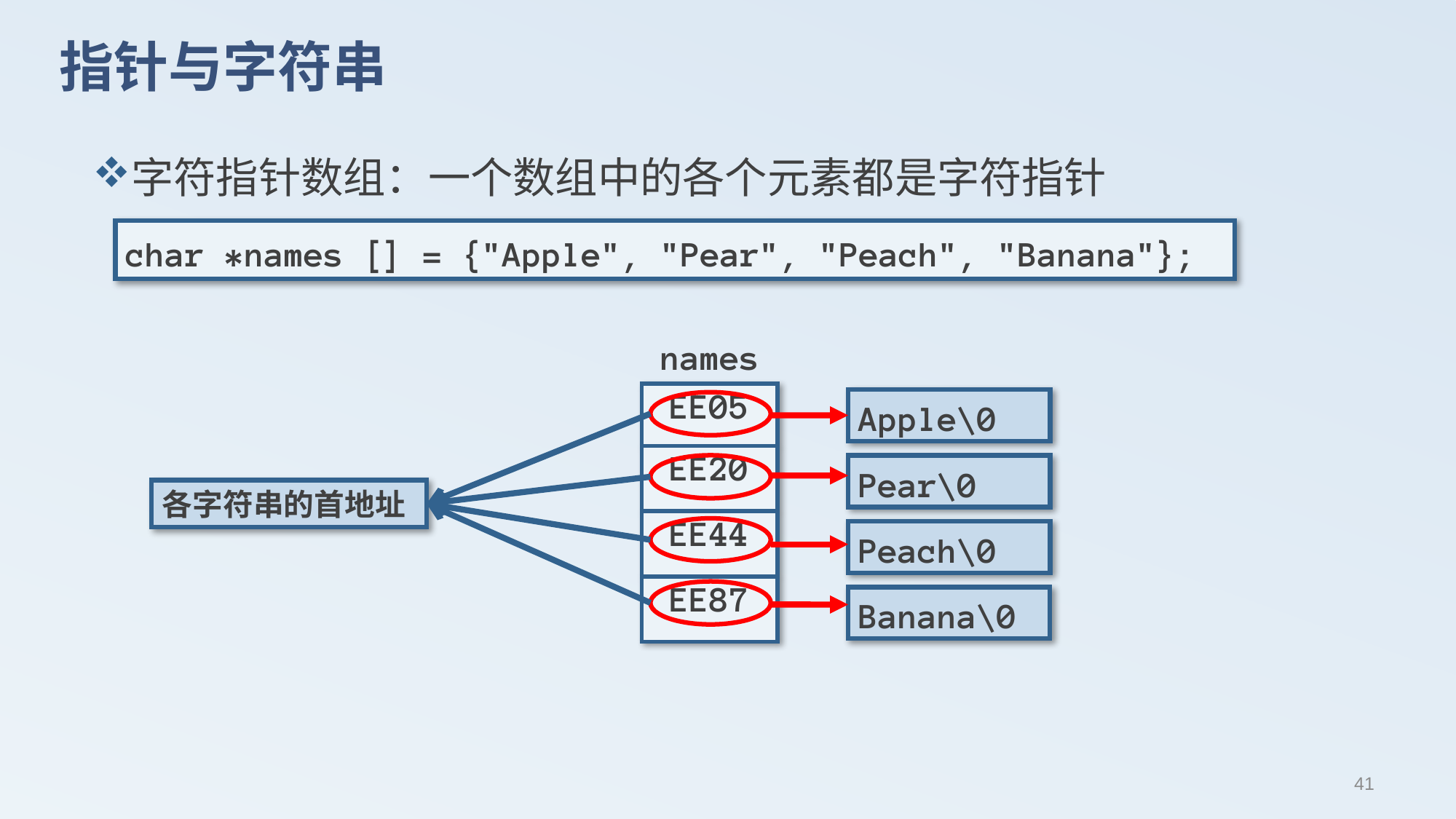

# 指针与字符串
字符指针数组：一个数组中的各个元素都是字符指针
char *names [] = {"Apple", "Pear", "Peach", "Banana"};
names
| EE05 |
| --- |
| EE20 |
| EE44 |
| EE87 |
Apple\0

Pear\0

各字符串的首地址

Peach\0

Banana\0